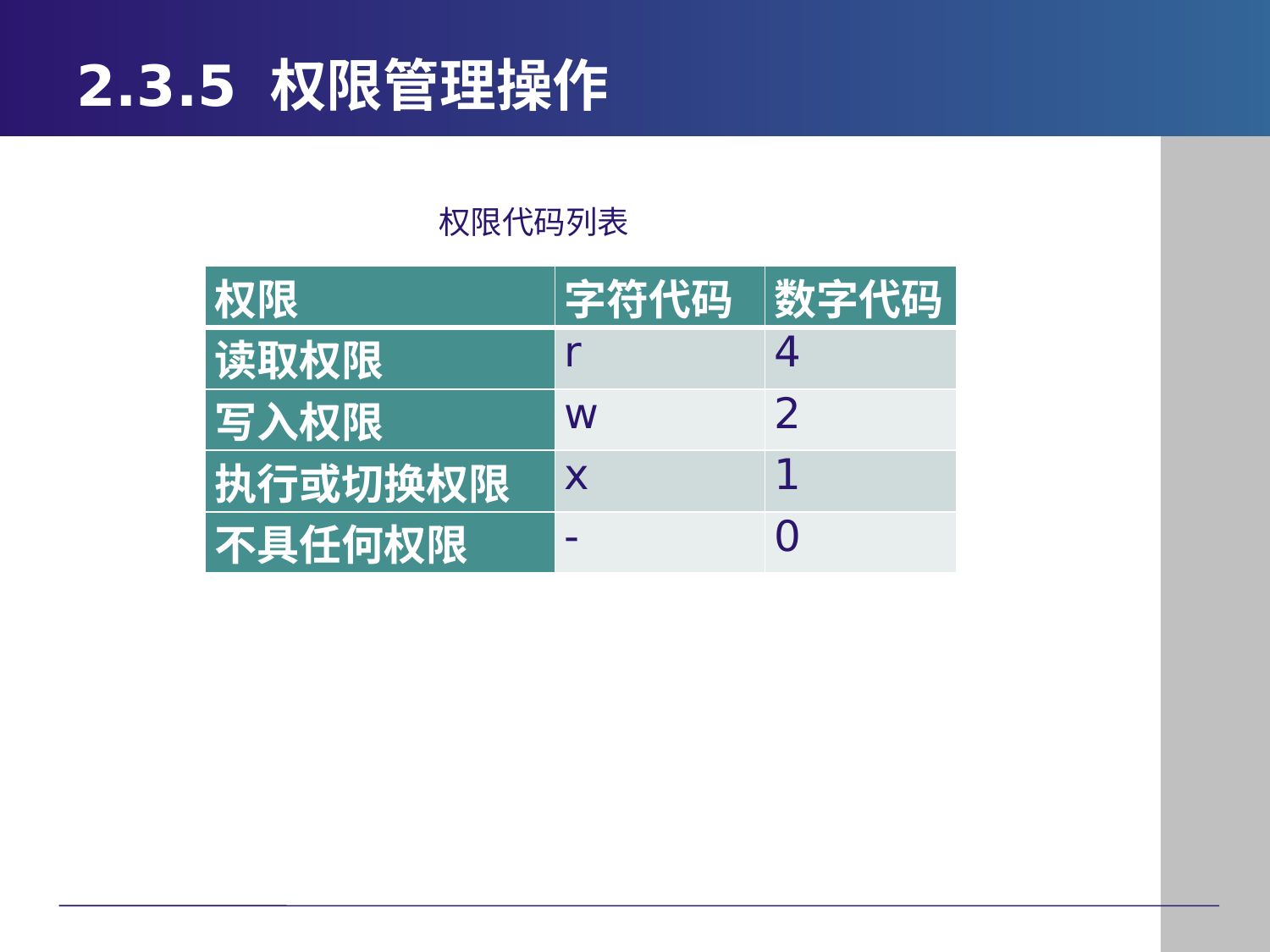

# 2.3.5 权限管理操作
权限代码列表
| 权限 | 字符代码 | 数字代码 |
| --- | --- | --- |
| 读取权限 | r | 4 |
| 写入权限 | w | 2 |
| 执行或切换权限 | x | 1 |
| 不具任何权限 | - | 0 |